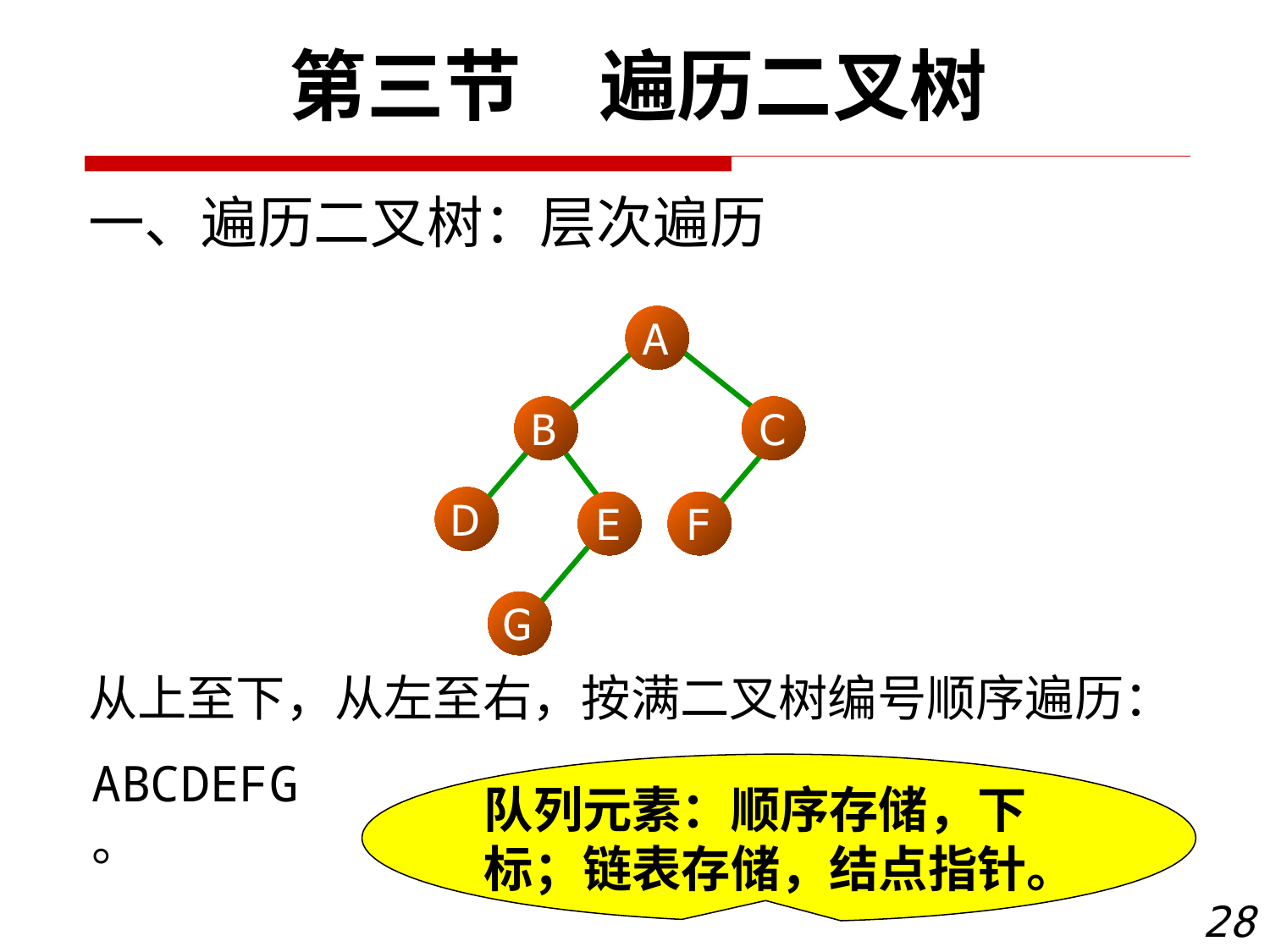

第三节　遍历二叉树
# 一、遍历二叉树：层次遍历
A

B
C

D
E
F

G
从上至下，从左至右，按满二叉树编号顺序遍历：
ABCDEFG。
队列元素：顺序存储，下标；链表存储，结点指针。
队列
28